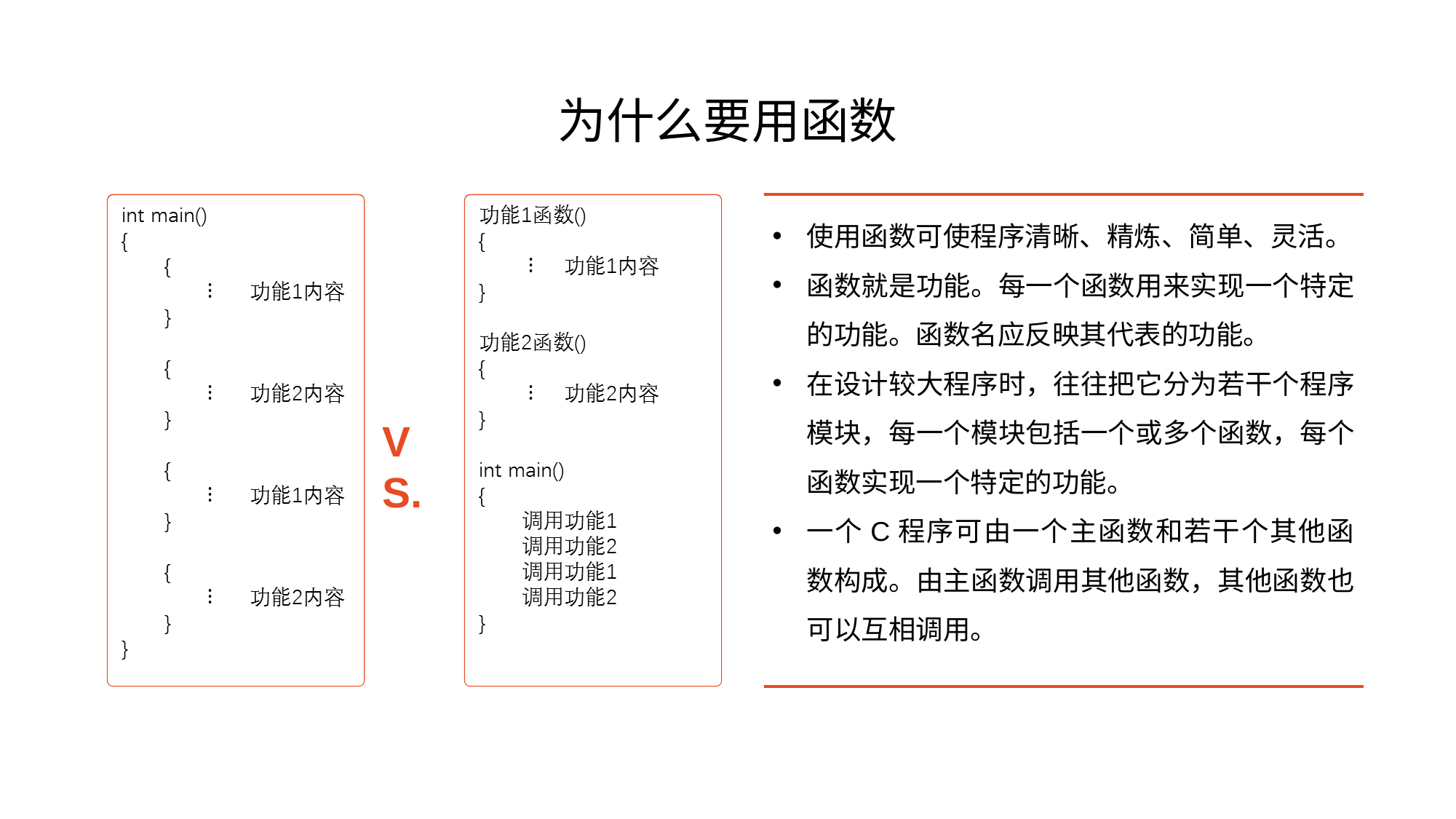

# 为什么要用函数

使用函数可使程序清晰、精炼、简单、灵活。
函数就是功能。每一个函数用来实现一个特定的功能。函数名应反映其代表的功能。
在设计较大程序时，往往把它分为若干个程序模块，每一个模块包括一个或多个函数，每个函数实现一个特定的功能。
一个C程序可由一个主函数和若干个其他函数构成。由主函数调用其他函数，其他函数也可以互相调用。

VS.